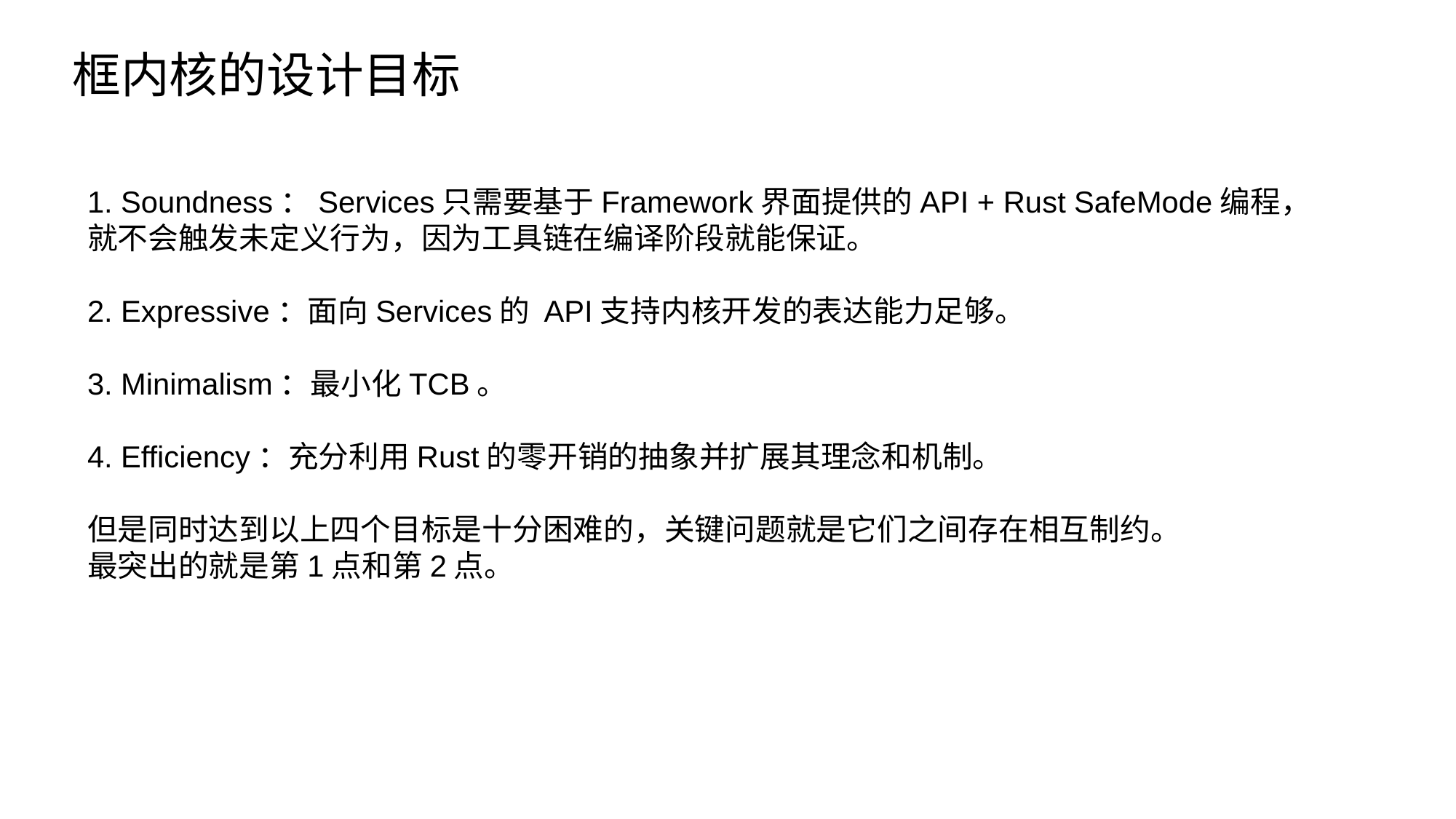

框内核的设计目标
1. Soundness：Services只需要基于Framework界面提供的API + Rust SafeMode编程，
就不会触发未定义行为，因为工具链在编译阶段就能保证。

2. Expressive：面向Services的 API支持内核开发的表达能力足够。

3. Minimalism：最小化TCB。

4. Efficiency：充分利用Rust的零开销的抽象并扩展其理念和机制。

但是同时达到以上四个目标是十分困难的，关键问题就是它们之间存在相互制约。
最突出的就是第1点和第2点。